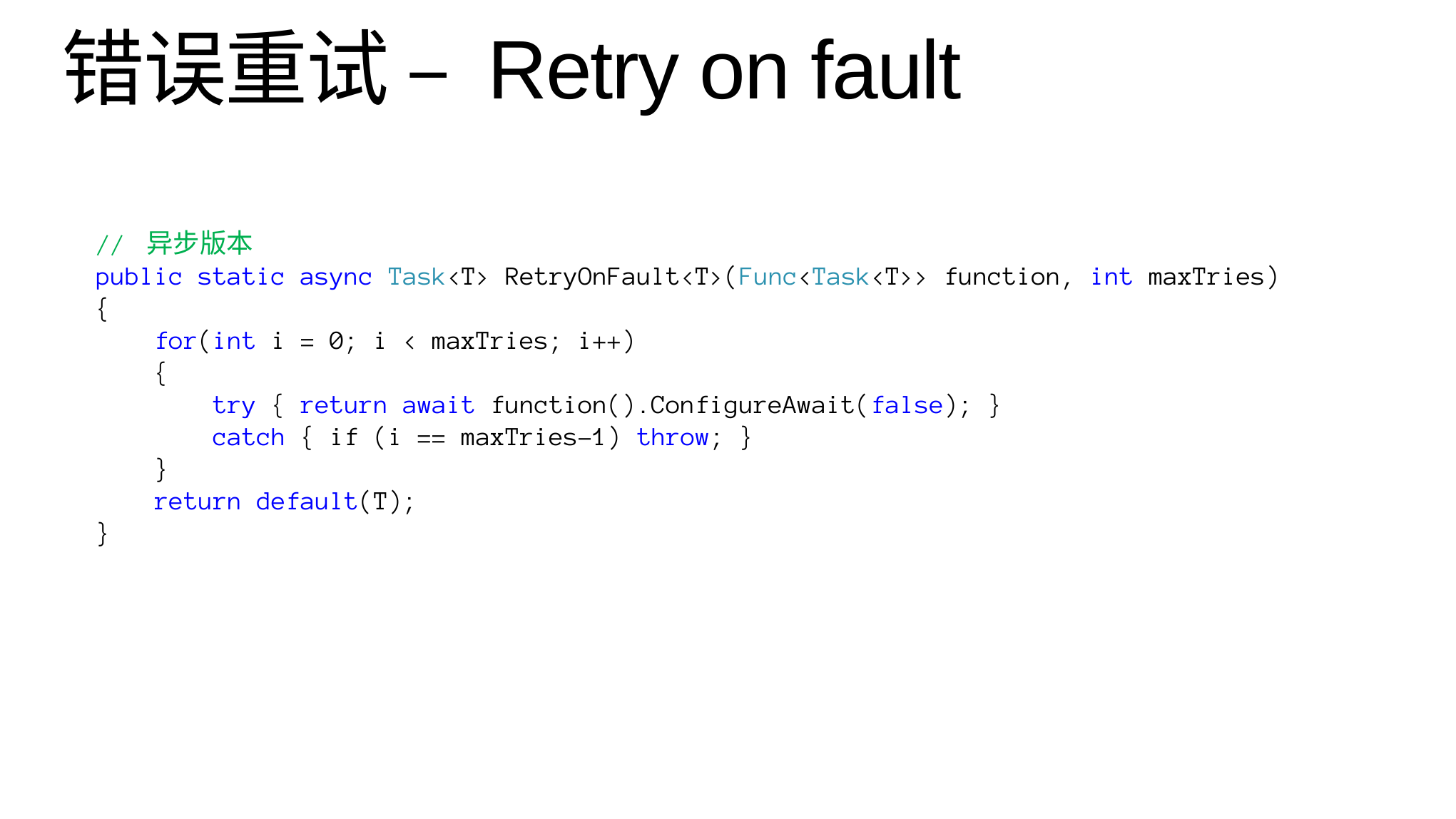

# 错误重试 – Retry on fault
// 同步版本
public static T RetryOnFault<T>(Func<T> function, int maxTries)
{
    for(int i = 0; i < maxTries; i++)
    {
        try { return function(); }
        catch { if (i == maxTries-1) throw; }
    }
    return default(T);
}
// 异步版本
public static async Task<T> RetryOnFault<T>(Func<Task<T>> function, int maxTries)
{
    for(int i = 0; i < maxTries; i++)
    {
        try { return await function().ConfigureAwait(false); }
        catch { if (i == maxTries-1) throw; }
    }
    return default(T);
}